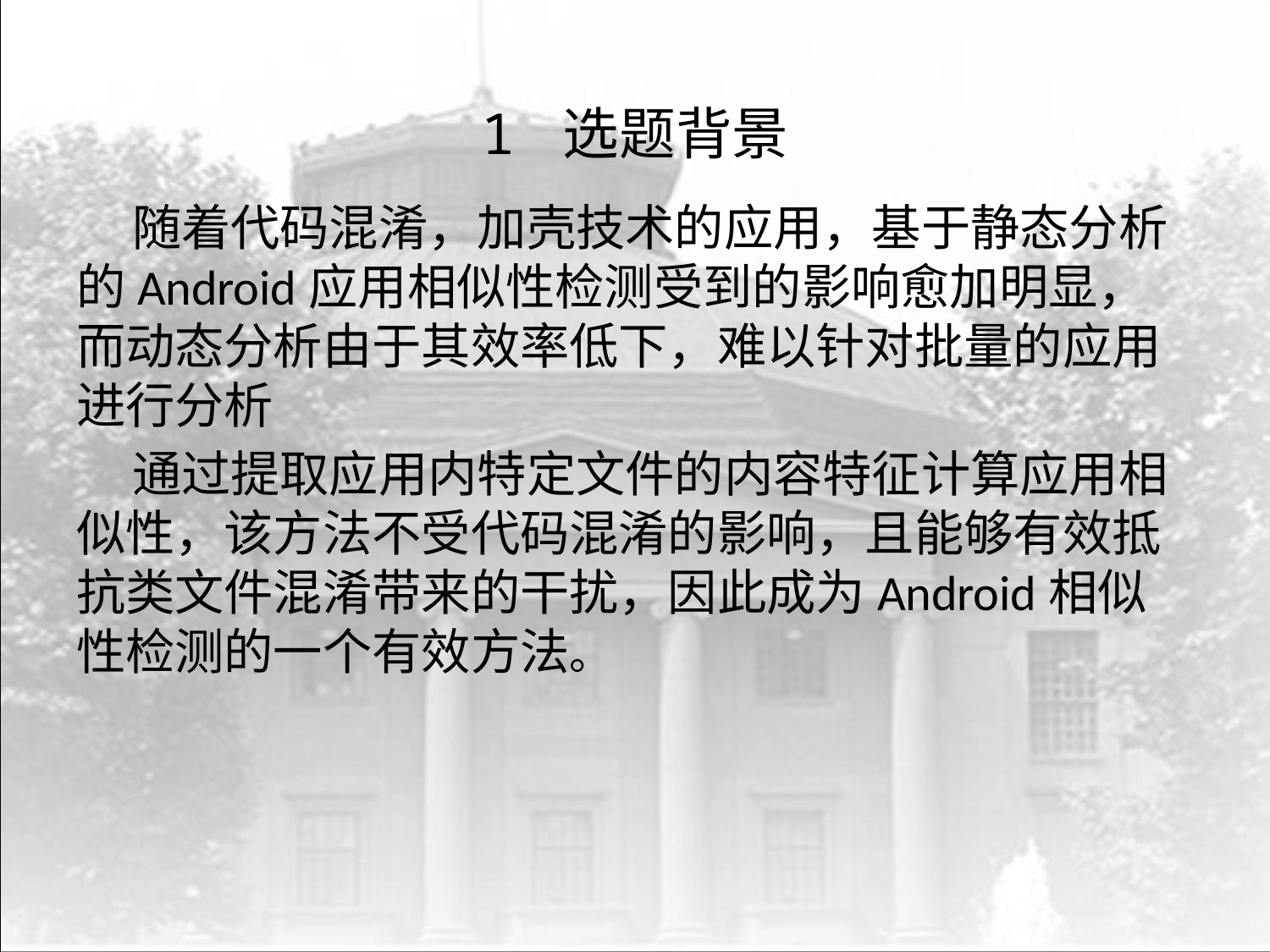

# 1 选题背景
    随着代码混淆，加壳技术的应用，基于静态分析的Android应用相似性检测受到的影响愈加明显，而动态分析由于其效率低下，难以针对批量的应用进行分析
    通过提取应用内特定文件的内容特征计算应用相似性，该方法不受代码混淆的影响，且能够有效抵抗类文件混淆带来的干扰，因此成为Android相似性检测的一个有效方法。